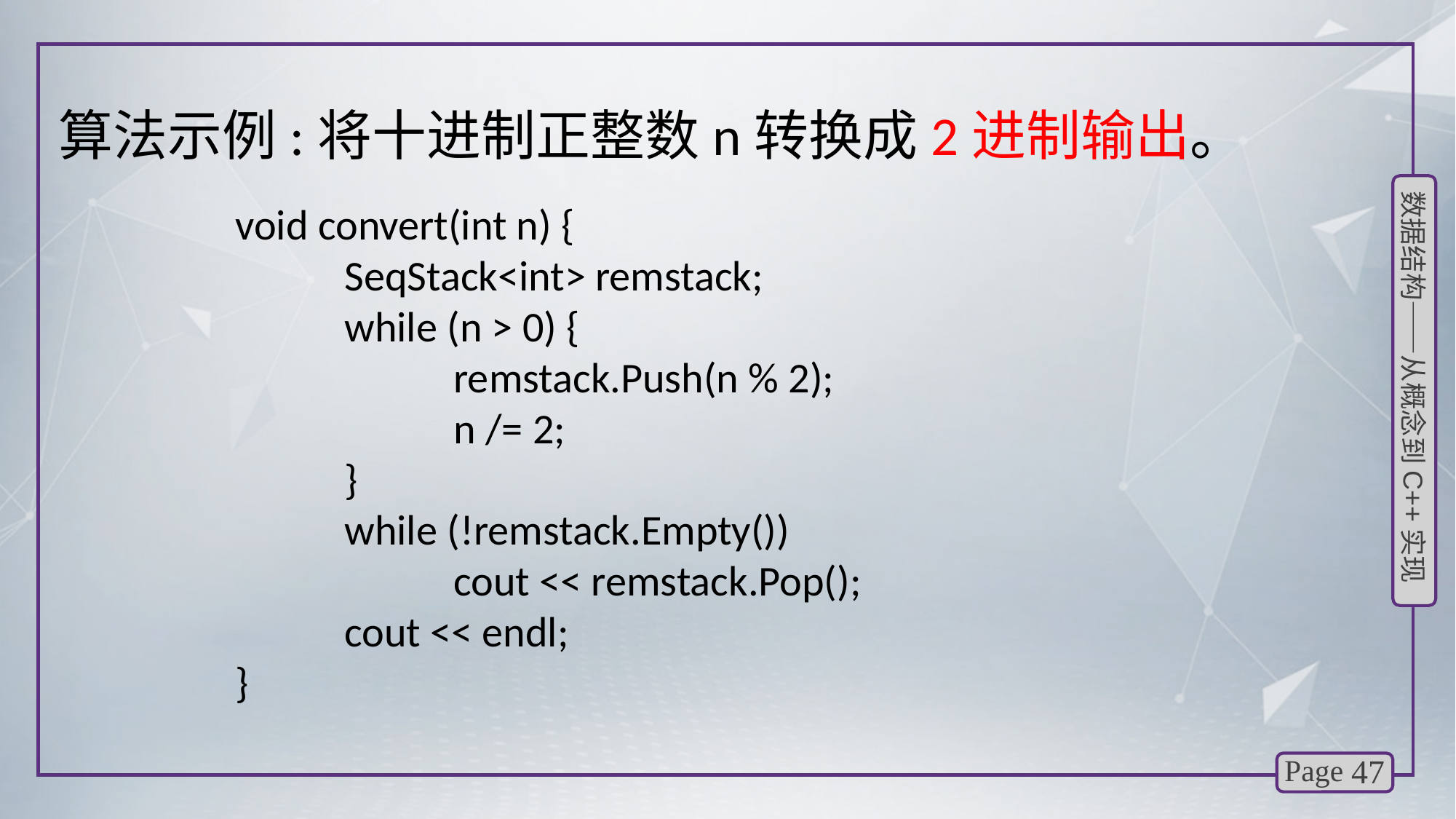

# 算法示例:将十进制正整数n转换成2进制输出。
void convert(int n) {
	SeqStack<int> remstack;
	while (n > 0) {
		remstack.Push(n % 2);
		n /= 2;
	}
	while (!remstack.Empty())
		cout << remstack.Pop();
	cout << endl;
}